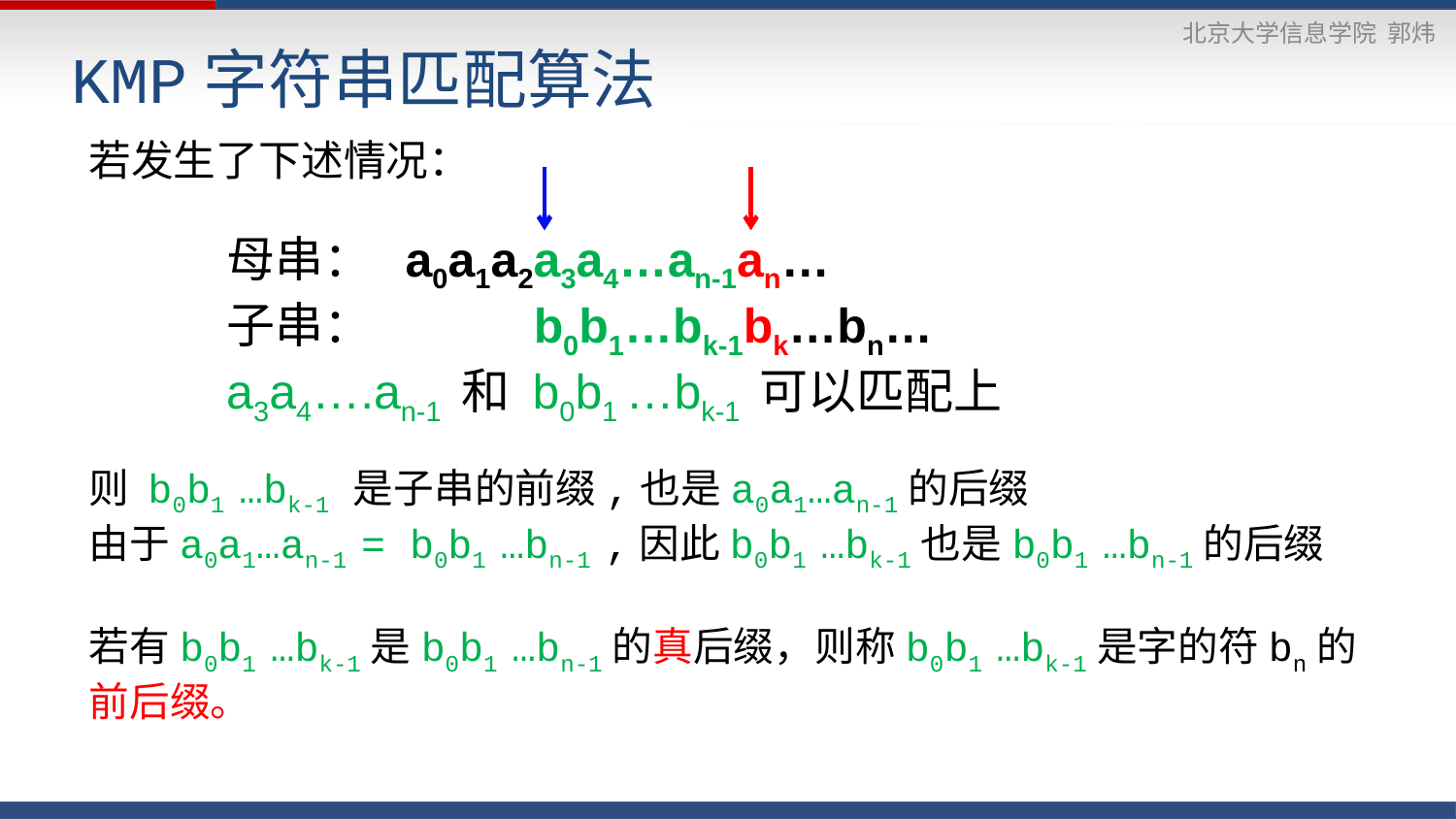

# KMP字符串匹配算法
若发生了下述情况：
母串：  a0a1a2a3a4…an-1an…
子串：  a1a2a3b0b1…bk-1bk…bn…
a3a4….an-1 和 b0b1 …bk-1 可以匹配上
则 b0b1 …bk-1 是子串的前缀,也是a0a1…an-1的后缀
由于a0a1…an-1 = b0b1 …bn-1 ,因此b0b1 …bk-1也是b0b1 …bn-1的后缀

若有b0b1 …bk-1是b0b1 …bn-1的真后缀，则称b0b1 …bk-1是字的符bn的前后缀。